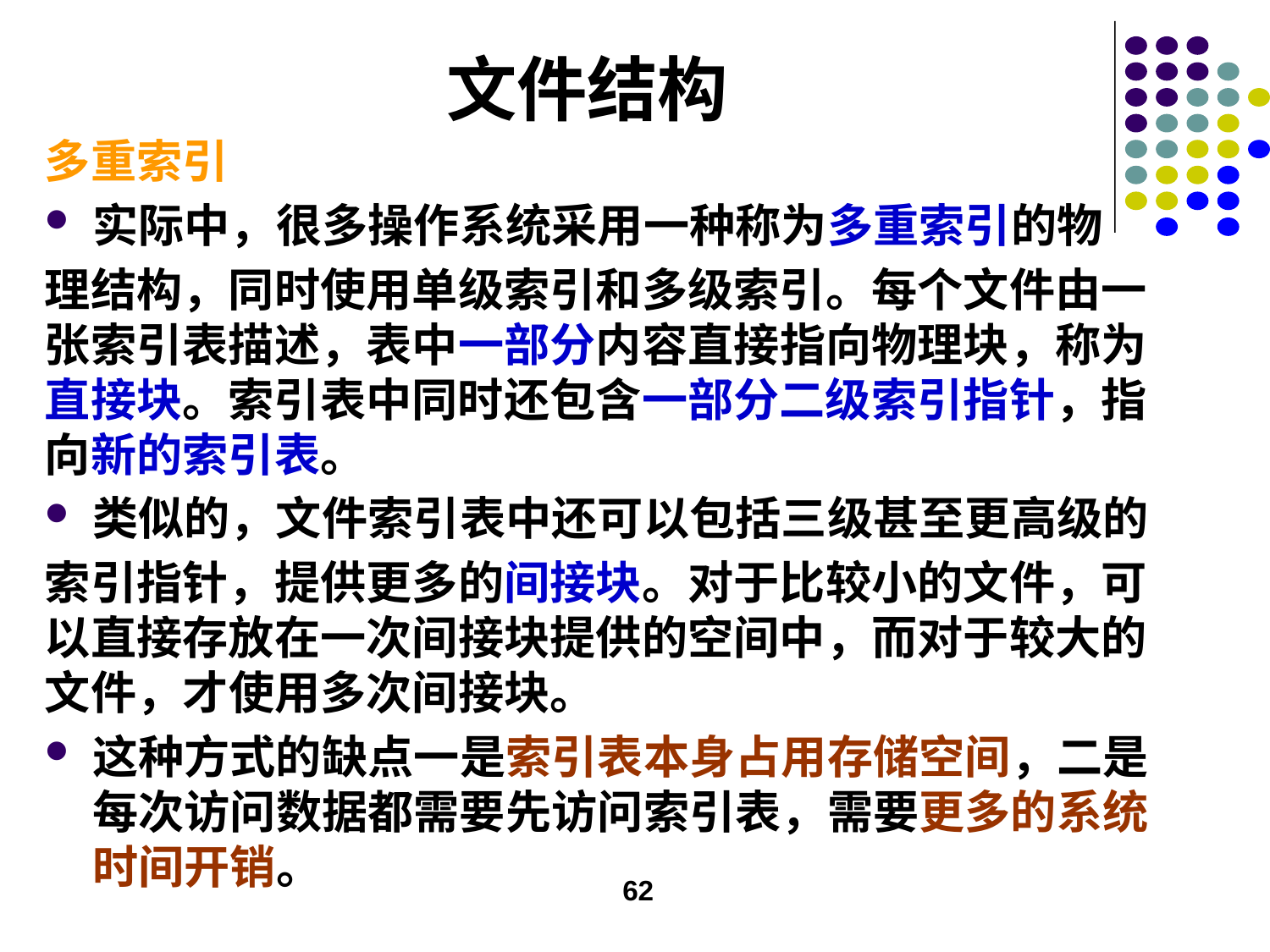

# 文件结构
多重索引
实际中，很多操作系统采用一种称为多重索引的物
理结构，同时使用单级索引和多级索引。每个文件由一张索引表描述，表中一部分内容直接指向物理块，称为直接块。索引表中同时还包含一部分二级索引指针，指向新的索引表。
类似的，文件索引表中还可以包括三级甚至更高级的
索引指针，提供更多的间接块。对于比较小的文件，可以直接存放在一次间接块提供的空间中，而对于较大的文件，才使用多次间接块。
这种方式的缺点一是索引表本身占用存储空间，二是每次访问数据都需要先访问索引表，需要更多的系统时间开销。
62